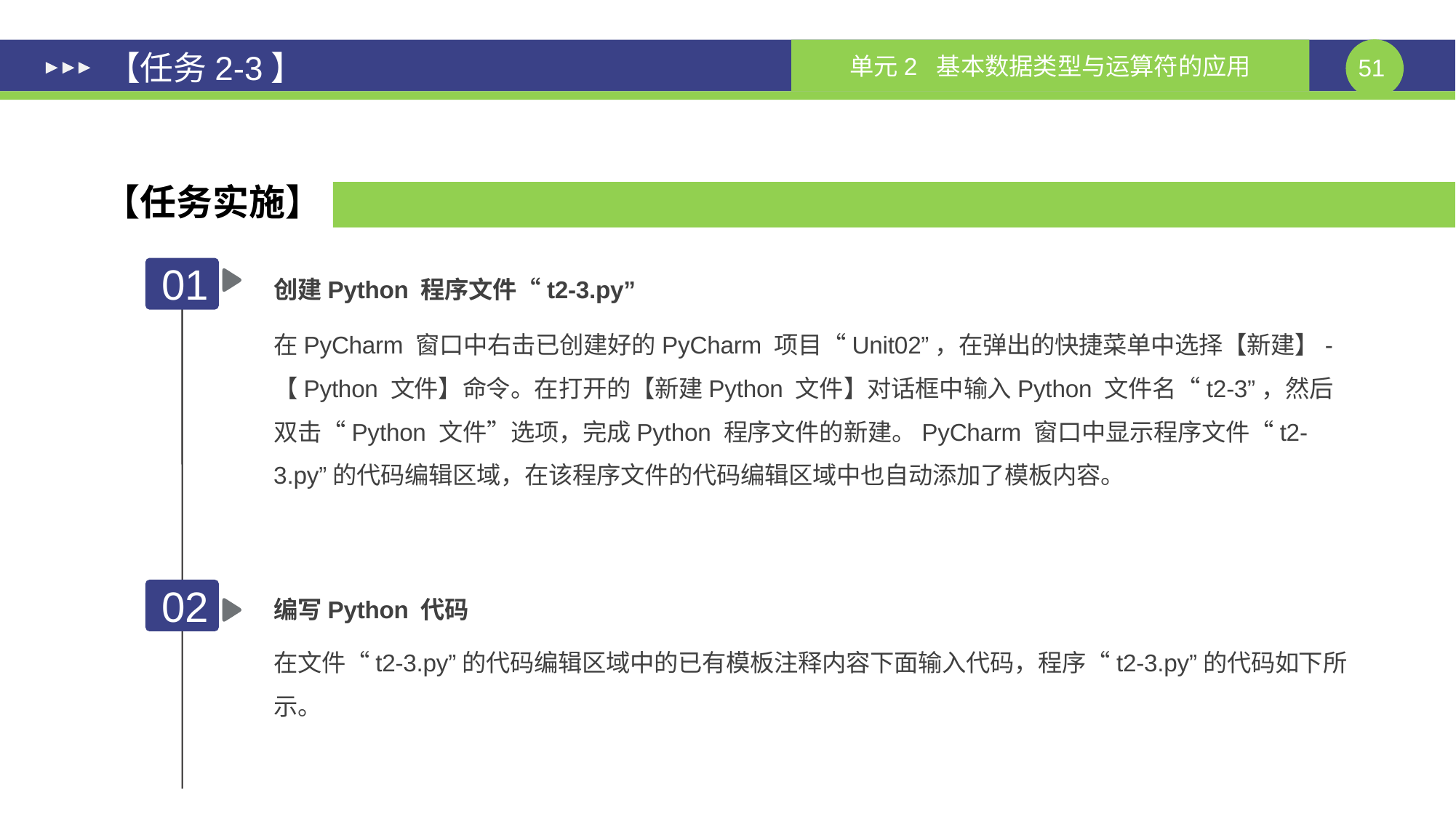

# 【任务2-3】
【任务实施】

01

创建Python 程序文件“t2-3.py”

在PyCharm 窗口中右击已创建好的PyCharm 项目“Unit02”，在弹出的快捷菜单中选择【新建】-【Python 文件】命令。在打开的【新建Python 文件】对话框中输入Python 文件名“t2-3”，然后双击“Python 文件”选项，完成Python 程序文件的新建。PyCharm 窗口中显示程序文件“t2-3.py”的代码编辑区域，在该程序文件的代码编辑区域中也自动添加了模板内容。
编写Python 代码
02

在文件“t2-3.py”的代码编辑区域中的已有模板注释内容下面输入代码，程序“t2-3.py”的代码如下所示。